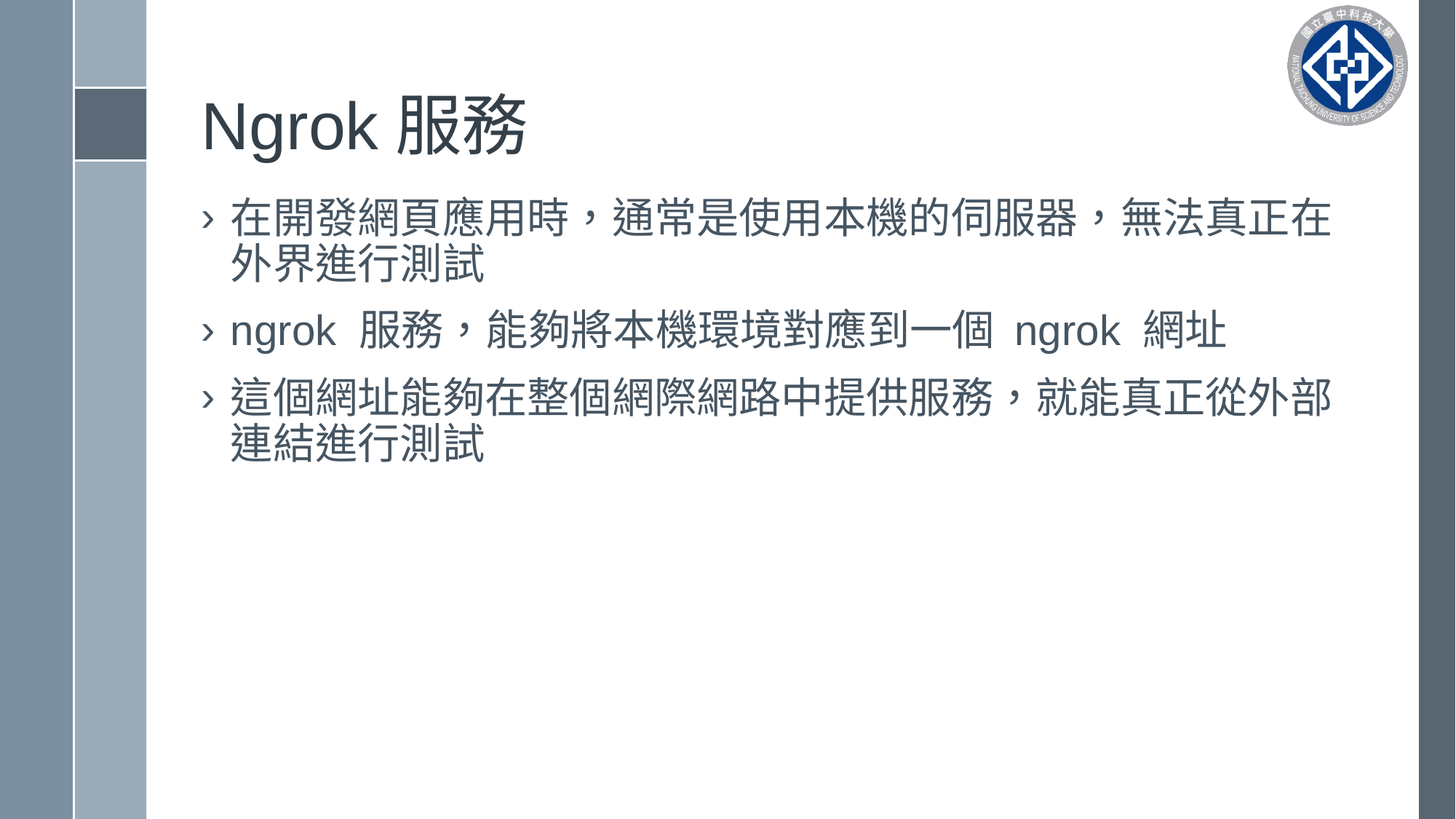

# Ngrok服務
在開發網頁應用時，通常是使用本機的伺服器，無法真正在外界進行測試
ngrok 服務，能夠將本機環境對應到一個 ngrok 網址
這個網址能夠在整個網際網路中提供服務，就能真正從外部連結進行測試